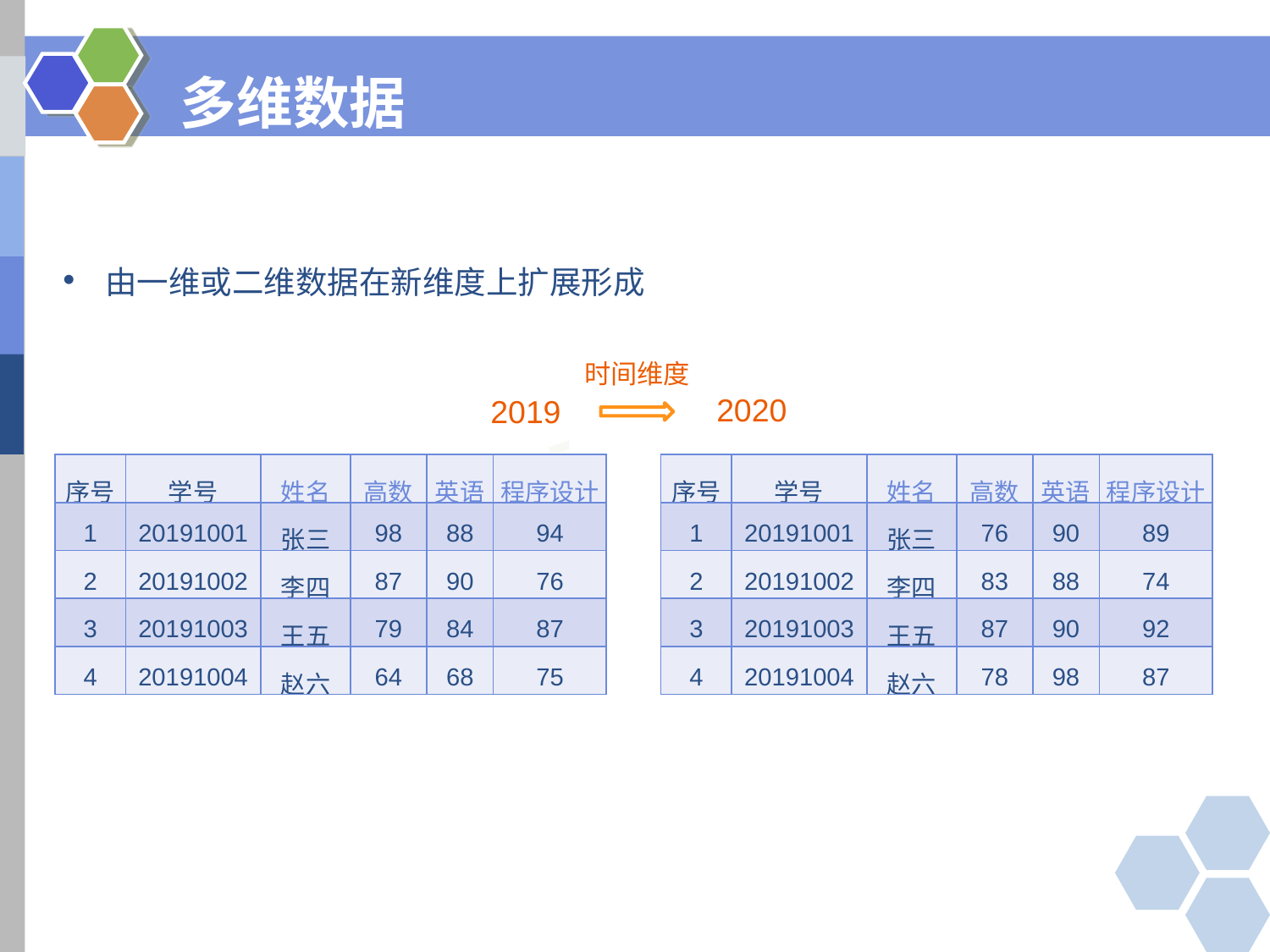

# 多维数据
由一维或二维数据在新维度上扩展形成

时间维度
2020
2019

| 序号 | 学号 | 姓名 | 高数 | 英语 | 程序设计 |
| --- | --- | --- | --- | --- | --- |
| 1 | 20191001 | 张三 | 98 | 88 | 94 |
| 2 | 20191002 | 李四 | 87 | 90 | 76 |
| 3 | 20191003 | 王五 | 79 | 84 | 87 |
| 4 | 20191004 | 赵六 | 64 | 68 | 75 |
| 序号 | 学号 | 姓名 | 高数 | 英语 | 程序设计 |
| --- | --- | --- | --- | --- | --- |
| 1 | 20191001 | 张三 | 76 | 90 | 89 |
| 2 | 20191002 | 李四 | 83 | 88 | 74 |
| 3 | 20191003 | 王五 | 87 | 90 | 92 |
| 4 | 20191004 | 赵六 | 78 | 98 | 87 |